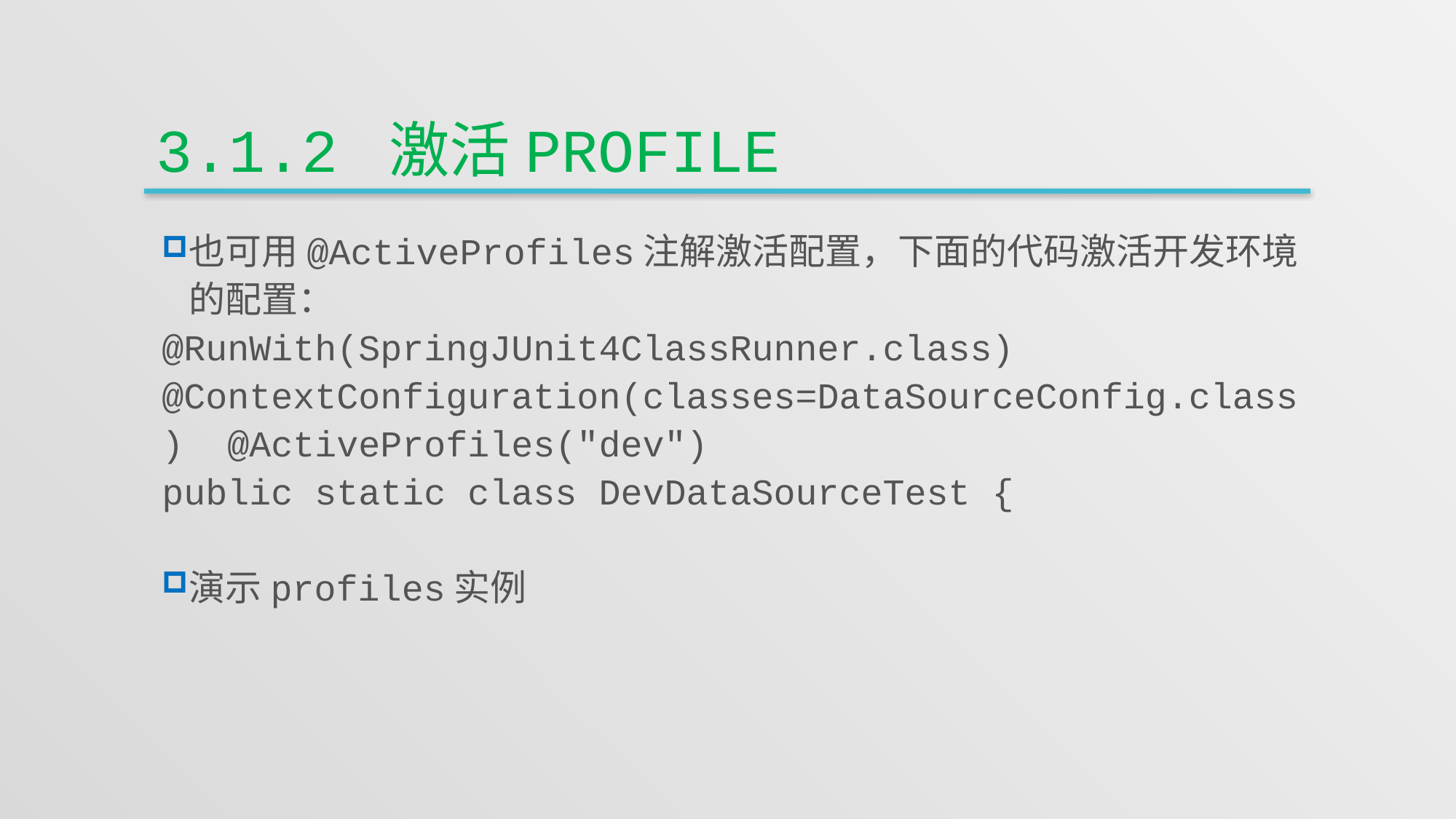

# 3.1.2 激活profile
也可用@ActiveProfiles注解激活配置，下面的代码激活开发环境的配置：
@RunWith(SpringJUnit4ClassRunner.class)  @ContextConfiguration(classes=DataSourceConfig.class)  @ActiveProfiles("dev")
public static class DevDataSourceTest {

演示profiles实例